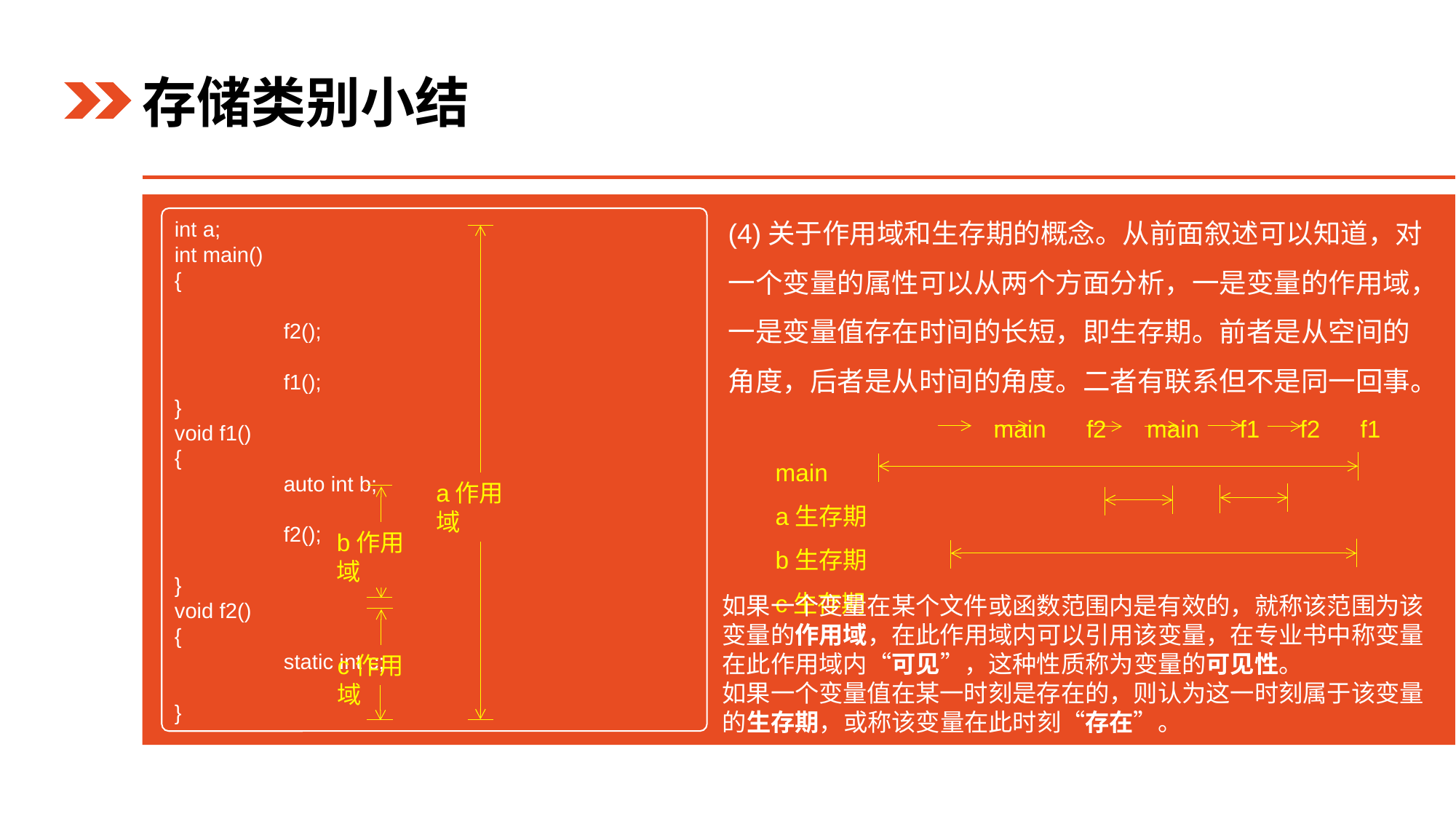

存储类别小结

(4)关于作用域和生存期的概念。从前面叙述可以知道，对一个变量的属性可以从两个方面分析，一是变量的作用域，一是变量值存在时间的长短，即生存期。前者是从空间的角度，后者是从时间的角度。二者有联系但不是同一回事。
int a;
int main()
{

	f2();

	f1();
}
void f1()
{
	auto int b;

	f2();

}
void f2()
{
	static int c;

}
a作用域
		main      f2      main      f1      f2      f1      main
a生存期
b生存期
c生存期
b作用域
如果一个变量在某个文件或函数范围内是有效的，就称该范围为该变量的作用域，在此作用域内可以引用该变量，在专业书中称变量在此作用域内“可见”，这种性质称为变量的可见性。
如果一个变量值在某一时刻是存在的，则认为这一时刻属于该变量的生存期，或称该变量在此时刻“存在”。
c作用域